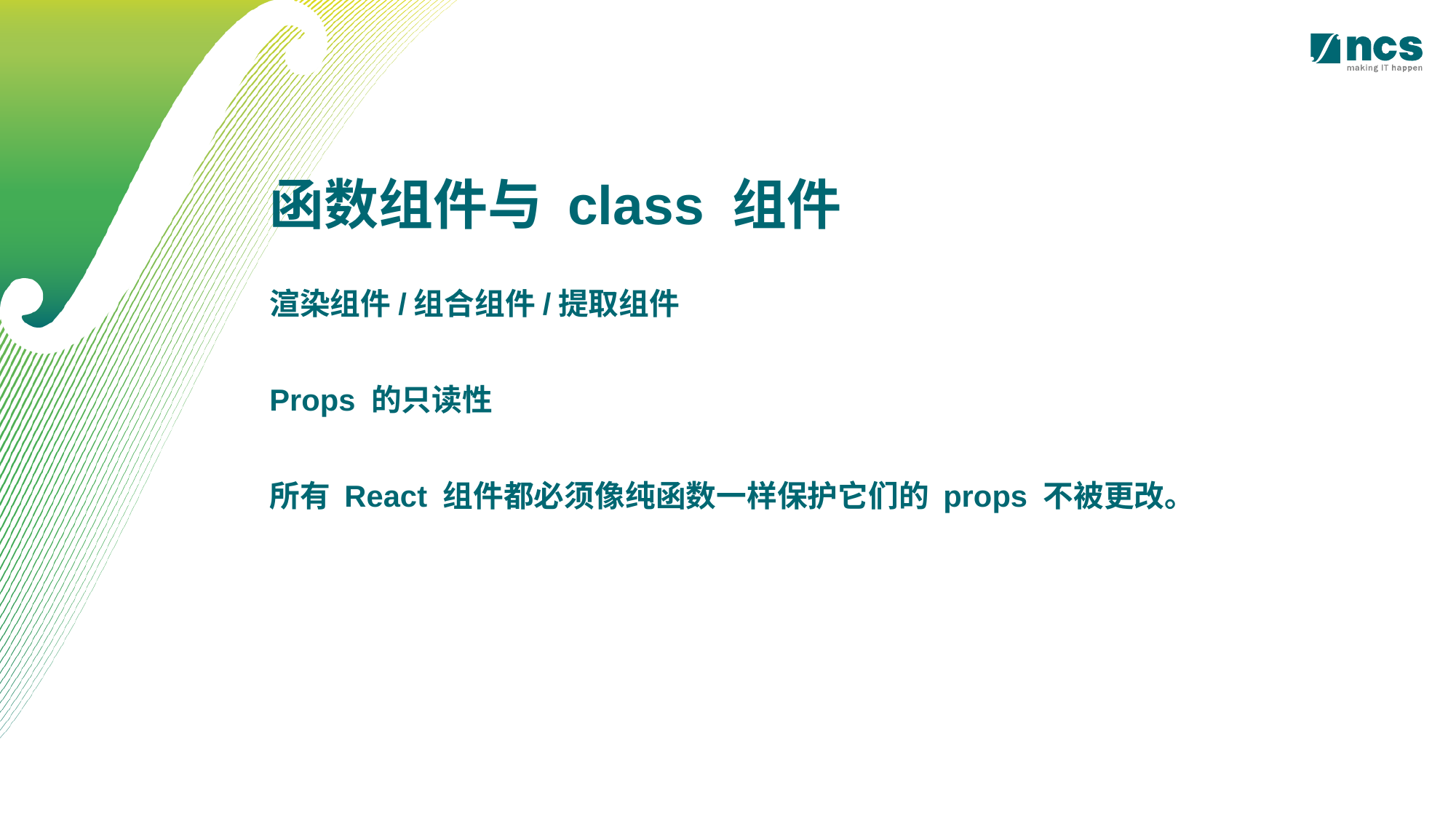

函数组件与 class 组件
渲染组件/组合组件/提取组件

Props 的只读性

所有 React 组件都必须像纯函数一样保护它们的 props 不被更改。